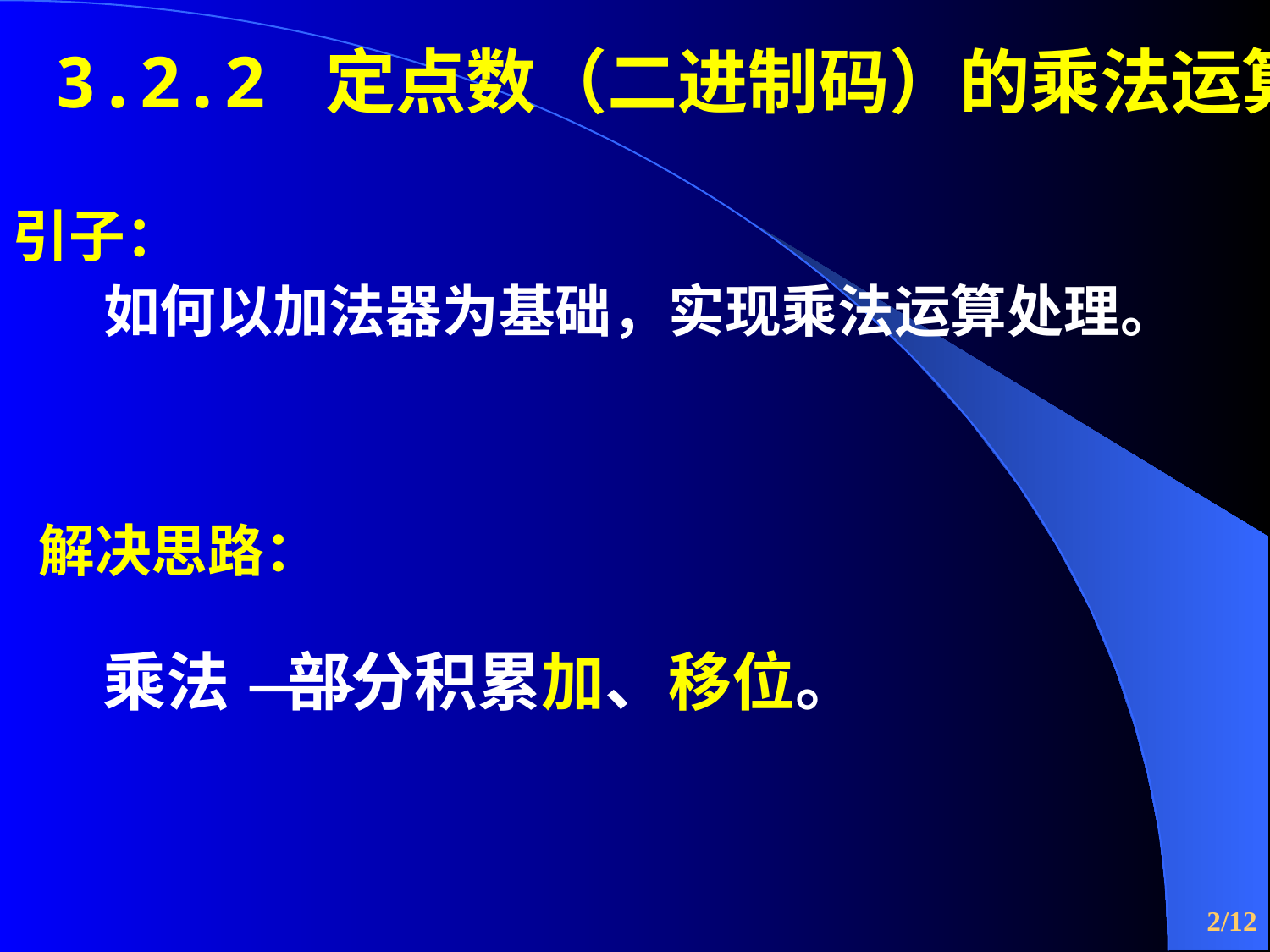

3.2.2 定点数（二进制码）的乘法运算
引子：
      如何以加法器为基础，实现乘法运算处理。

解决思路：
乘法    部分积累加、移位。

2/12